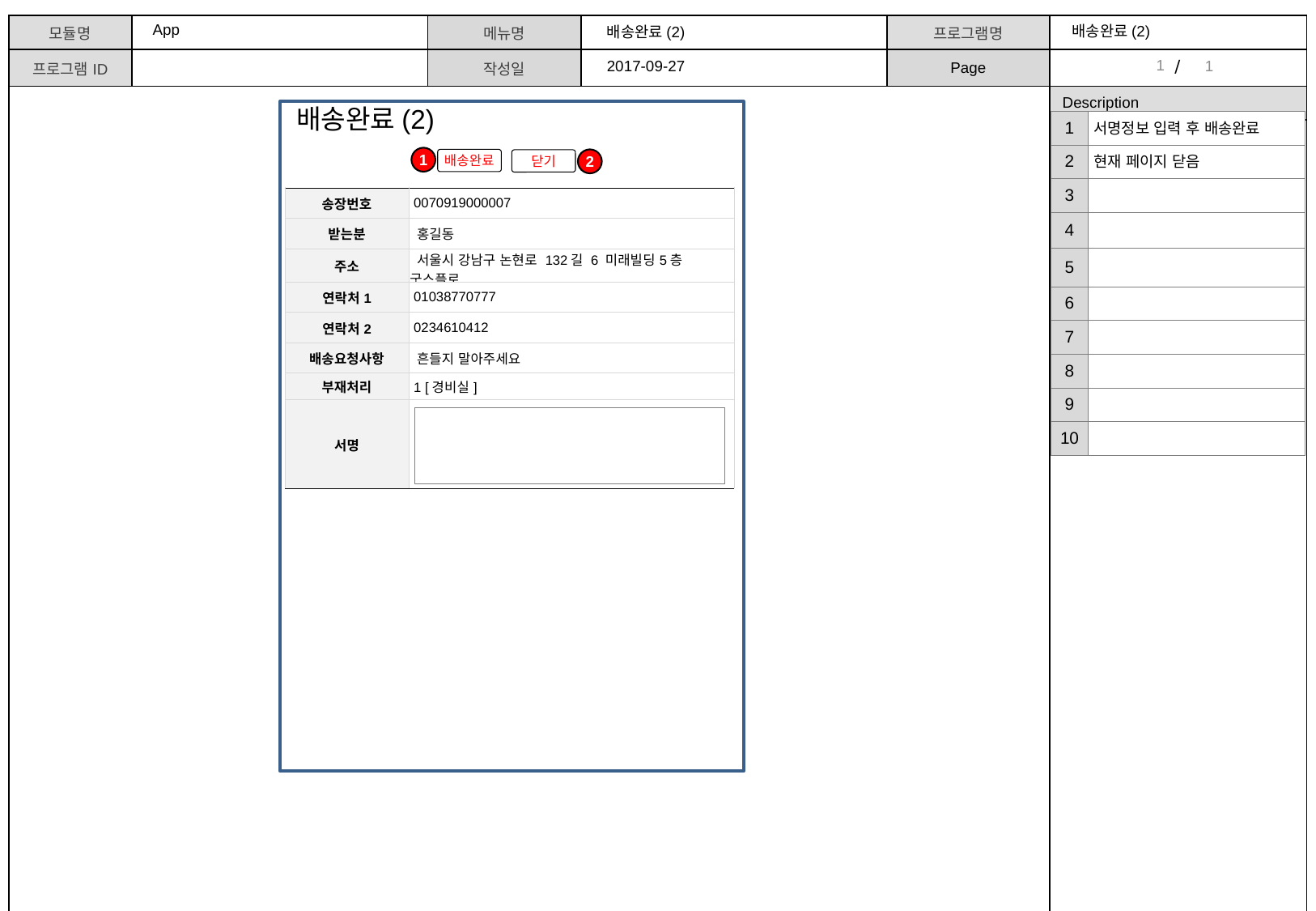

App
배송완료(2)
배송완료(2)
1
1
2017-09-27
배송완료(2)

| 1 | 서명정보 입력 후 배송완료 |
| --- | --- |
| 2 | 현재 페이지 닫음 |
| 3 |  |
| 4 |  |
| 5 |  |
| 6 |  |
| 7 |  |
| 8 |  |
| 9 |  |
| 10 |  |
1
배송완료
2
닫기
| 송장번호 | 0070919000007 |
| --- | --- |
| 받는분 | 홍길동 |
| 주소 | 서울시 강남구 논현로 132길 6 미래빌딩5층 굿스플로 |
| 연락처1 | 01038770777 |
| 연락처2 | 0234610412 |
| 배송요청사항 | 흔들지 말아주세요 |
| 부재처리 | 1 [경비실] |
| 서명 |  |